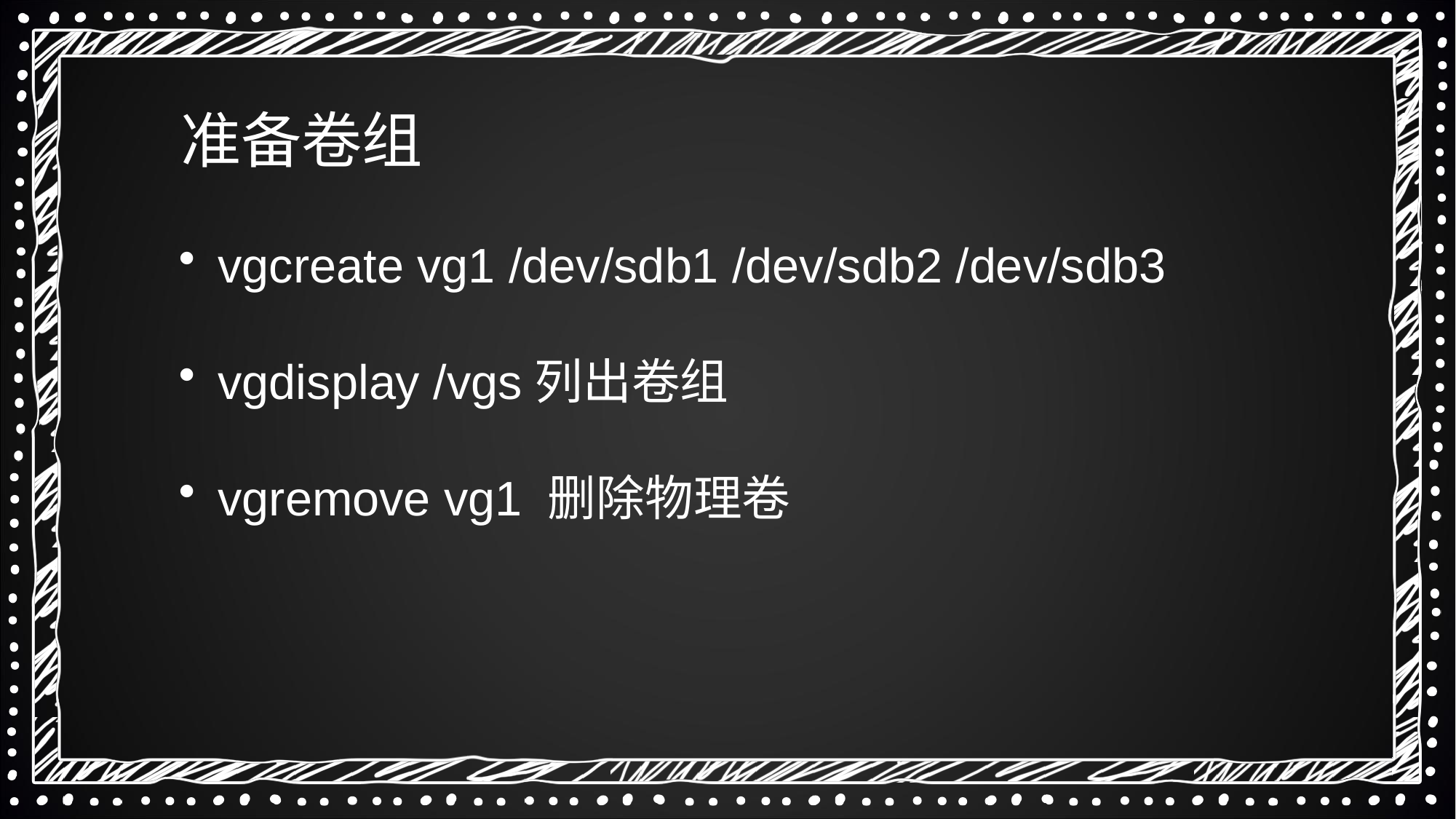

准备卷组
 vgcreate vg1 /dev/sdb1 /dev/sdb2 /dev/sdb3

 vgdisplay /vgs列出卷组

 vgremove vg1 删除物理卷